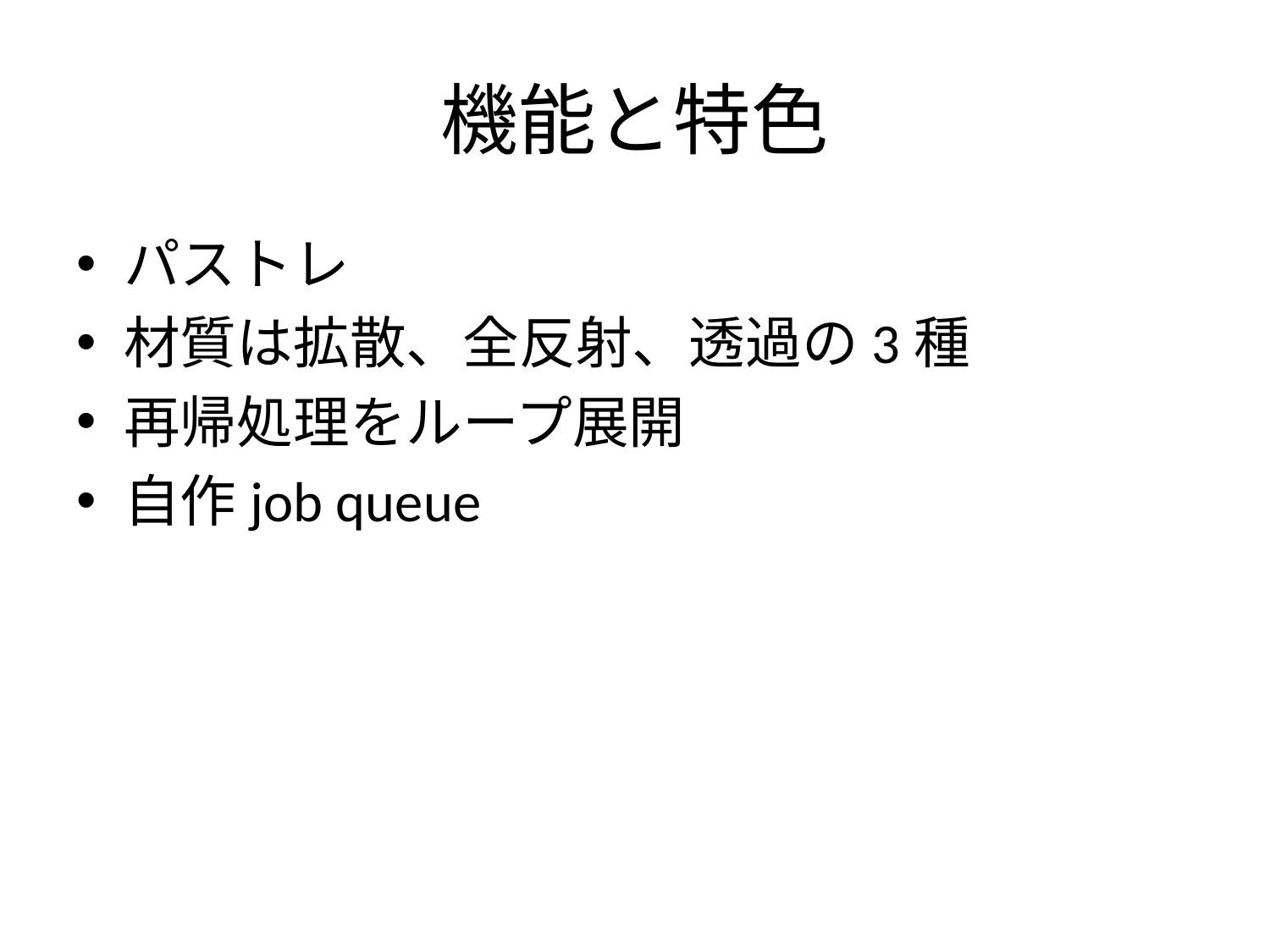

# 機能と特色
パストレ
材質は拡散、全反射、透過の3種
再帰処理をループ展開
自作job queue